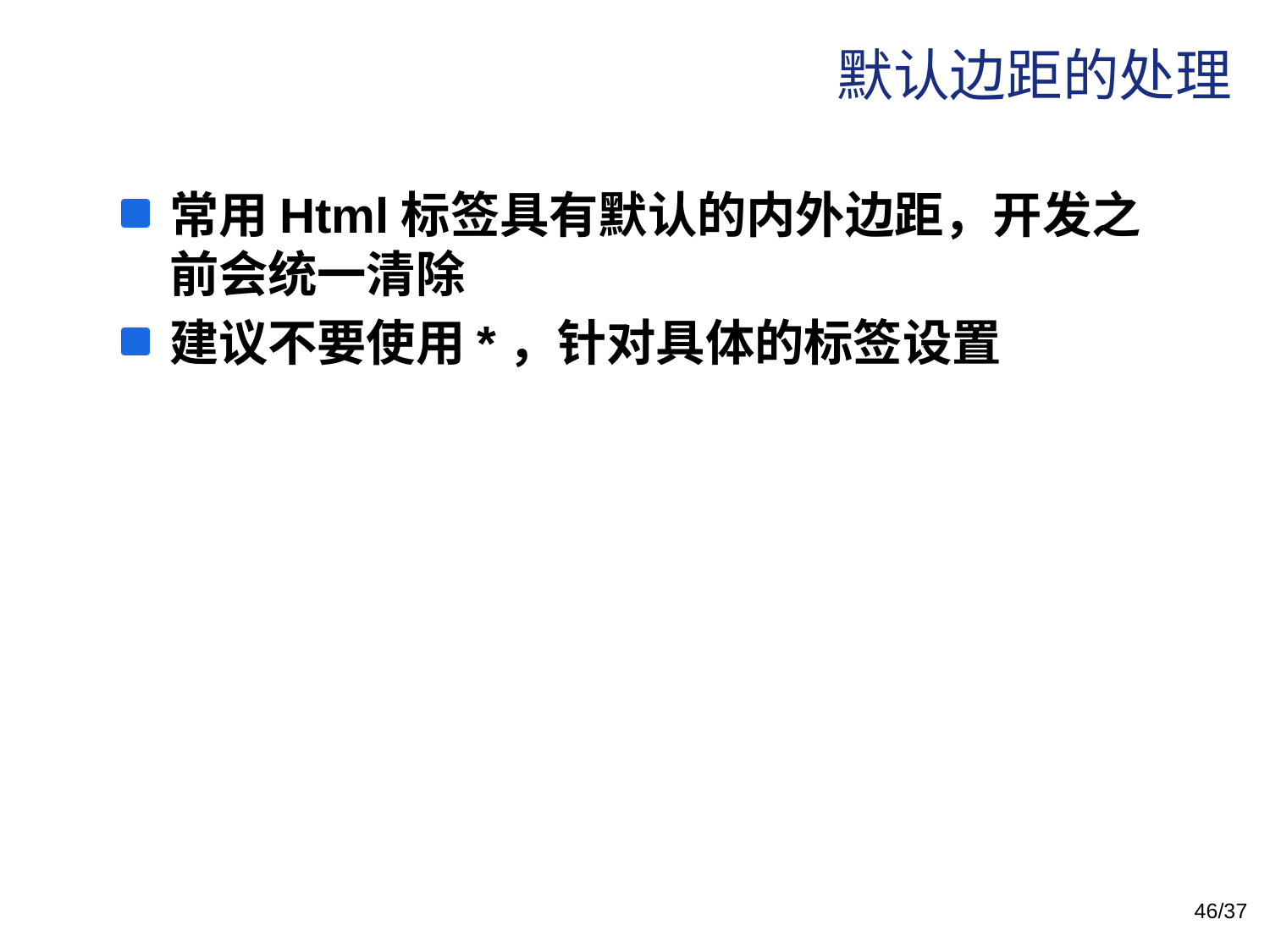

# 默认边距的处理
常用Html标签具有默认的内外边距，开发之前会统一清除
建议不要使用*，针对具体的标签设置
46/37